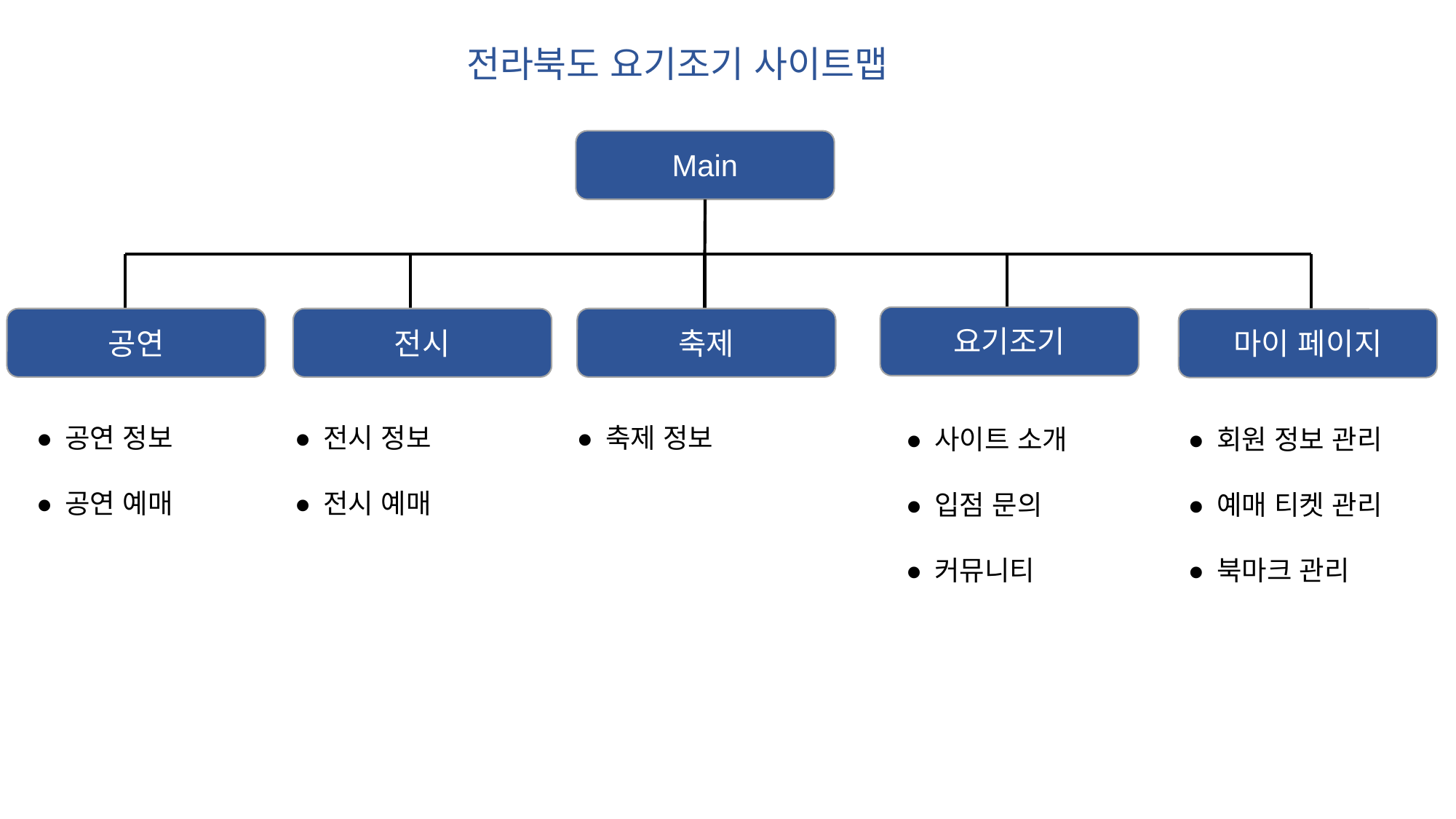

전라북도 요기조기 사이트맵

Main

요기조기
공연
전시
축제
마이 페이지
⦁ 전시 정보

⦁ 전시 예매

⦁ 축제 정보

⦁ 공연 정보

⦁ 공연 예매

⦁ 사이트 소개

⦁ 입점 문의

⦁ 커뮤니티
⦁ 회원 정보 관리

⦁ 예매 티켓 관리

⦁ 북마크 관리